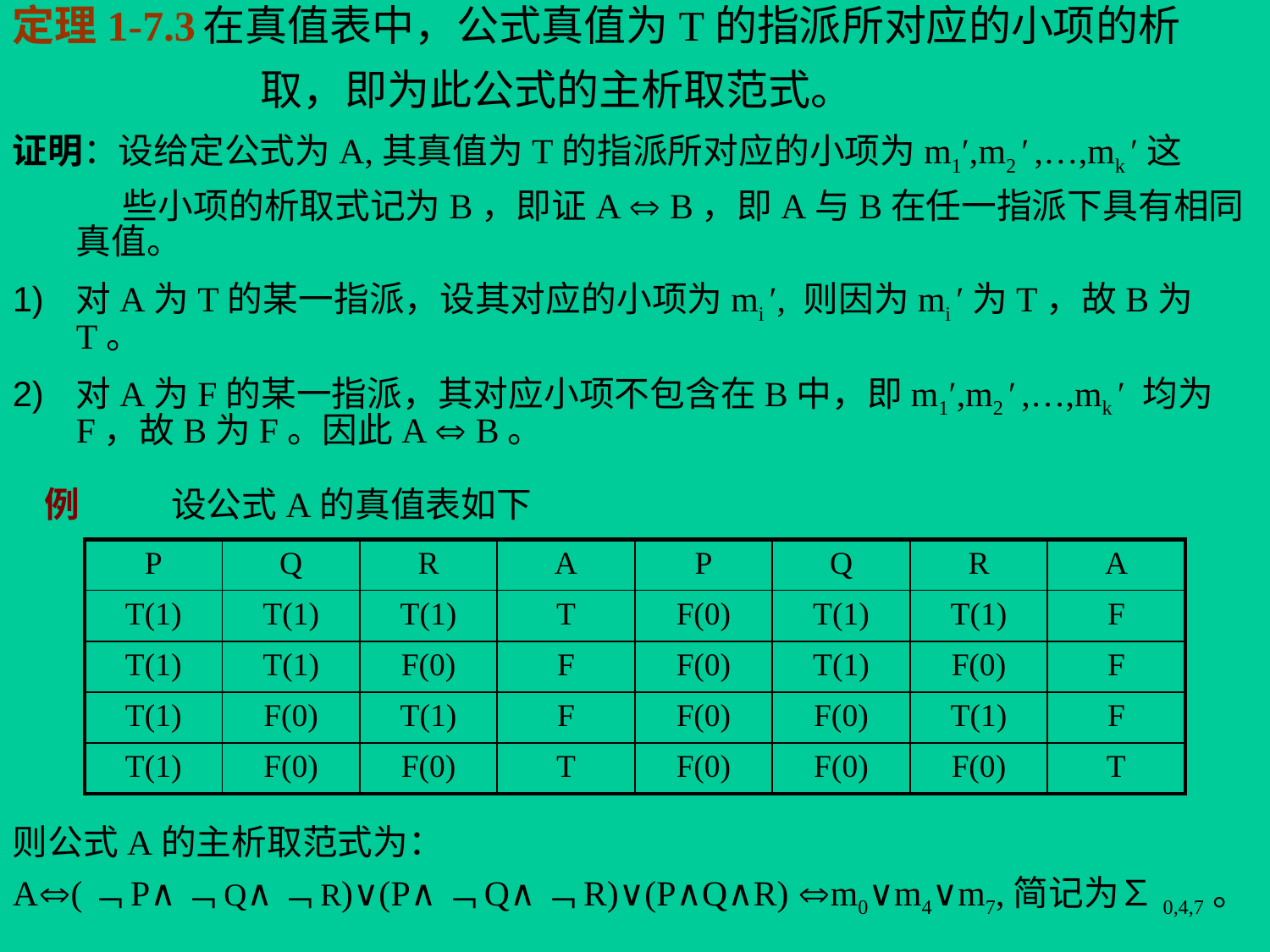

定理1-7.3	在真值表中，公式真值为T的指派所对应的小项的析
                         取，即为此公式的主析取范式。
证明：设给定公式为A,其真值为T的指派所对应的小项为m1′,m2 ′ ,…,mk ′这
             些小项的析取式记为B，即证A ⇔ B，即A与B在任一指派下具有相同真值。
对A为T的某一指派，设其对应的小项为mi ′, 则因为mi ′为T，故B为T。
对A为F的某一指派，其对应小项不包含在B中，即m1′,m2 ′ ,…,mk ′ 均为F，故B为F。因此A ⇔ B。
例	设公式A的真值表如下
| P | Q | R | A | P | Q | R | A |
| --- | --- | --- | --- | --- | --- | --- | --- |
| T(1) | T(1) | T(1) | T | F(0) | T(1) | T(1) | F |
| T(1) | T(1) | F(0) | F | F(0) | T(1) | F(0) | F |
| T(1) | F(0) | T(1) | F | F(0) | F(0) | T(1) | F |
| T(1) | F(0) | F(0) | T | F(0) | F(0) | F(0) | T |
则公式A的主析取范式为：
A⇔(﹁P∧﹁Q∧﹁R)∨(P∧﹁Q∧﹁R)∨(P∧Q∧R) ⇔m0∨m4∨m7,简记为∑0,4,7。